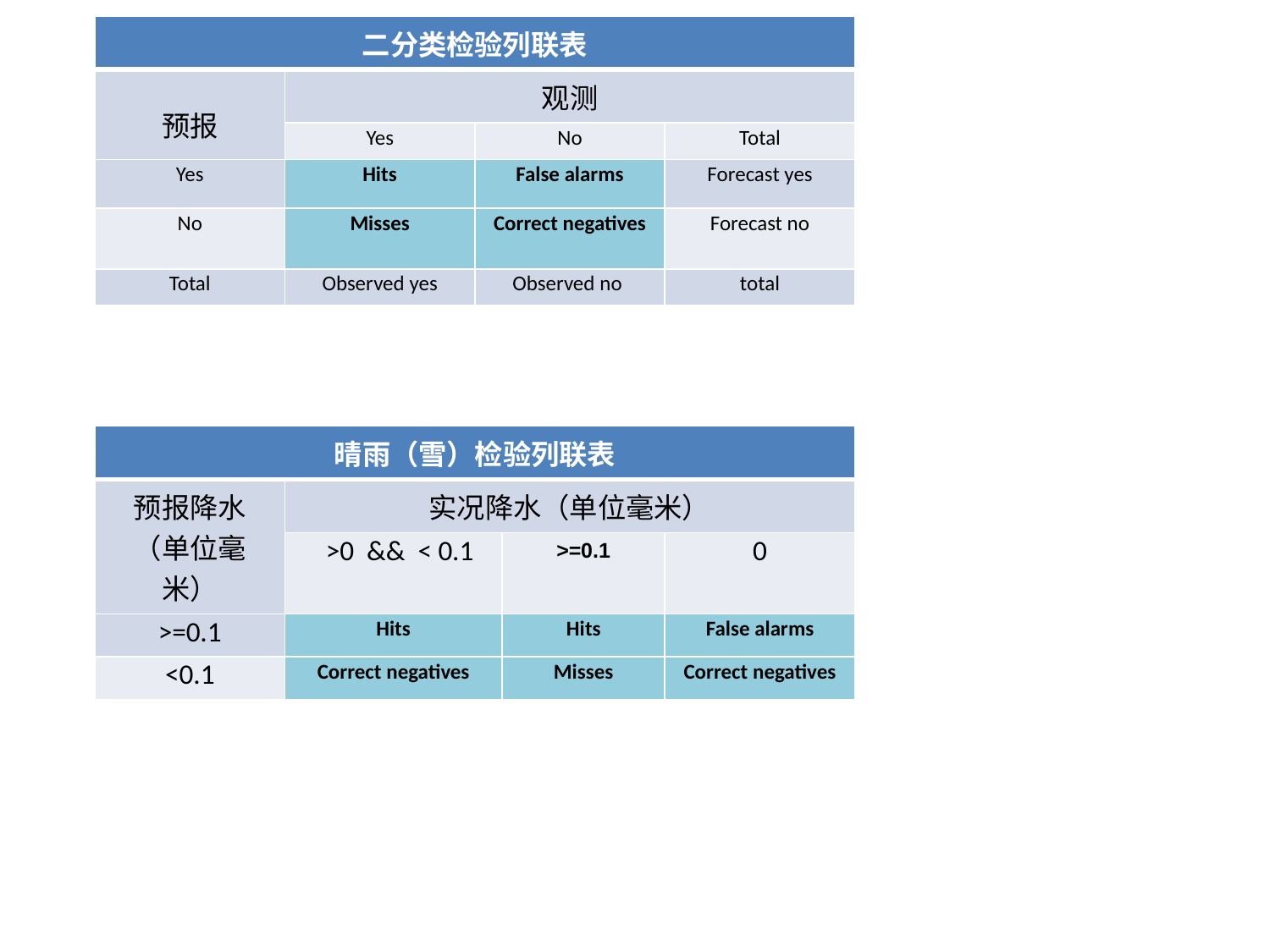

| 二分类检验列联表 |  |  |  |
| --- | --- | --- | --- |
| 预报 | 观测 |  |  |
|  | Yes | No | Total |
| Yes | Hits | False alarms | Forecast yes |
| No | Misses | Correct negatives | Forecast no |
| Total | Observed yes | Observed no | total |
| 晴雨（雪）检验列联表 |  |  |  |
| --- | --- | --- | --- |
| 预报降水 （单位毫米） | 实况降水（单位毫米） |  |  |
|  | >0 && < 0.1 | >=0.1 | 0 |
| >=0.1 | Hits | Hits | False alarms |
| <0.1 | Correct negatives | Misses | Correct negatives |